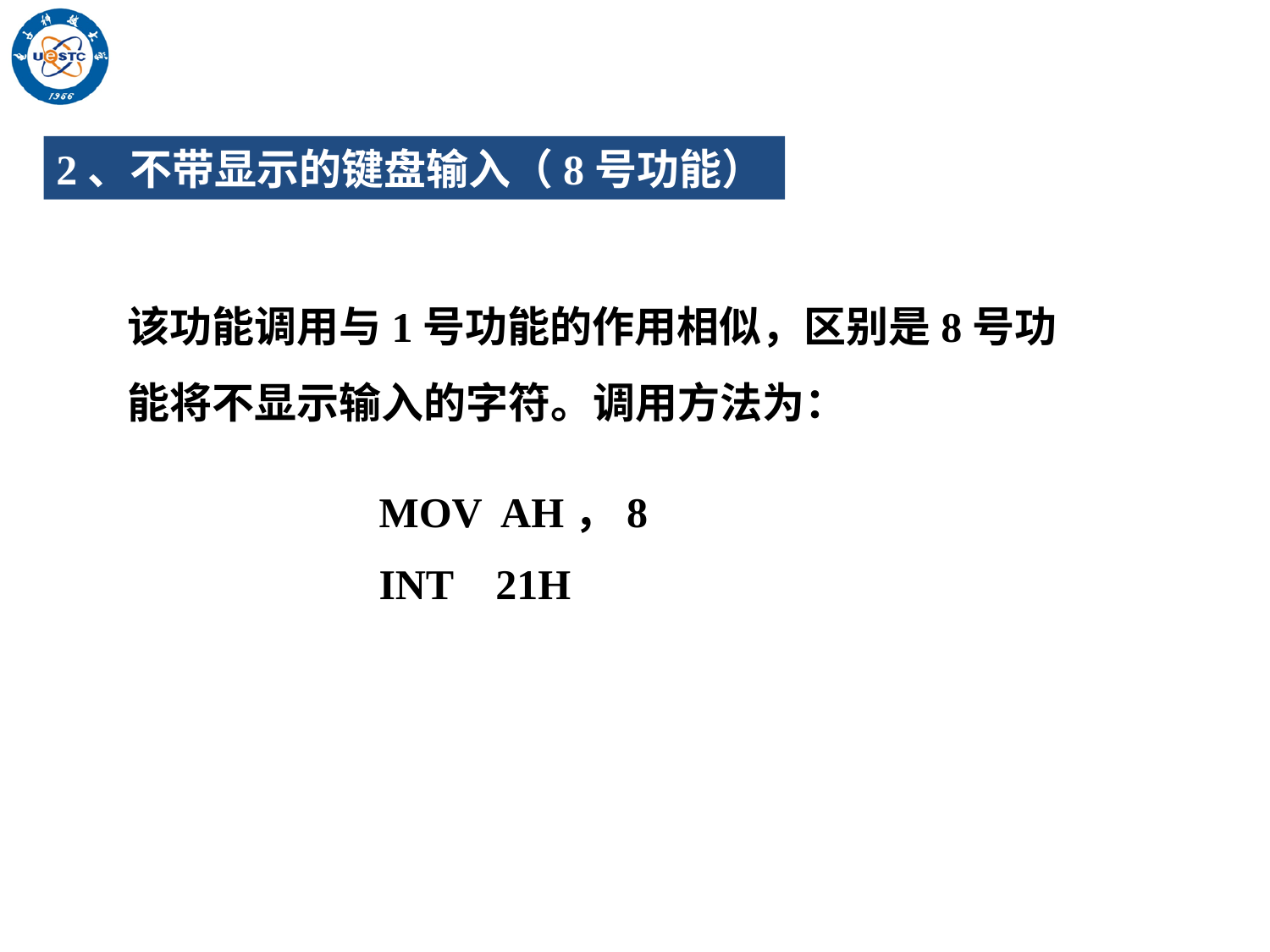

2、不带显示的键盘输入（8号功能）
该功能调用与1号功能的作用相似，区别是8号功能将不显示输入的字符。调用方法为：
MOV  AH，8
INT    21H